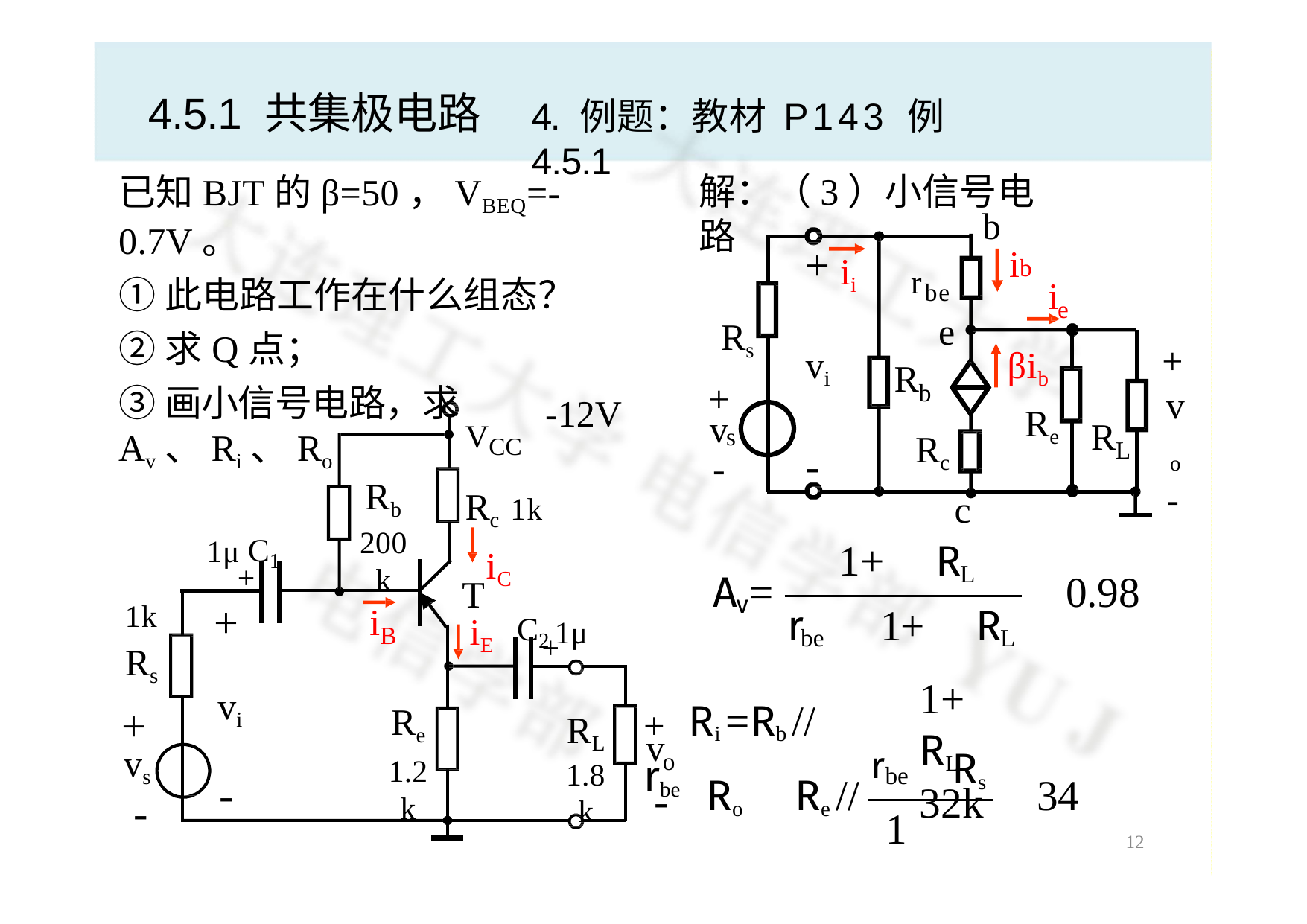

# 4.5.1 共集极电路
4. 例题：教材 P143 例4.5.1
解：（3）小信号电路
已知BJT的β=50，VBEQ=-0.7V。
①此电路工作在什么组态？
②求Q点；
③画小信号电路，求Av、Ri、Ro
b

+
i

ii

b
i
rbe

e
e
Rs
+

+
vo
-
βib
Re
vi

R

b

-12V
VCC
Rc 1k
iC

v
R

Rc
s
-

L
-

Rb
200k

c

1μ C1

1+	R
+
L

A =
0.98
T
iE
C2 1μ
v

+

1k
Rs
+
vs
-

r	1+	R
1+	RL	32k
i
B
be
L

+

+	Ri =Rb //	rbe
vi
-

Re
1.2k

RL
1.8k
v
Rs

o
rbe

Ro	Re //
34

-

1

12